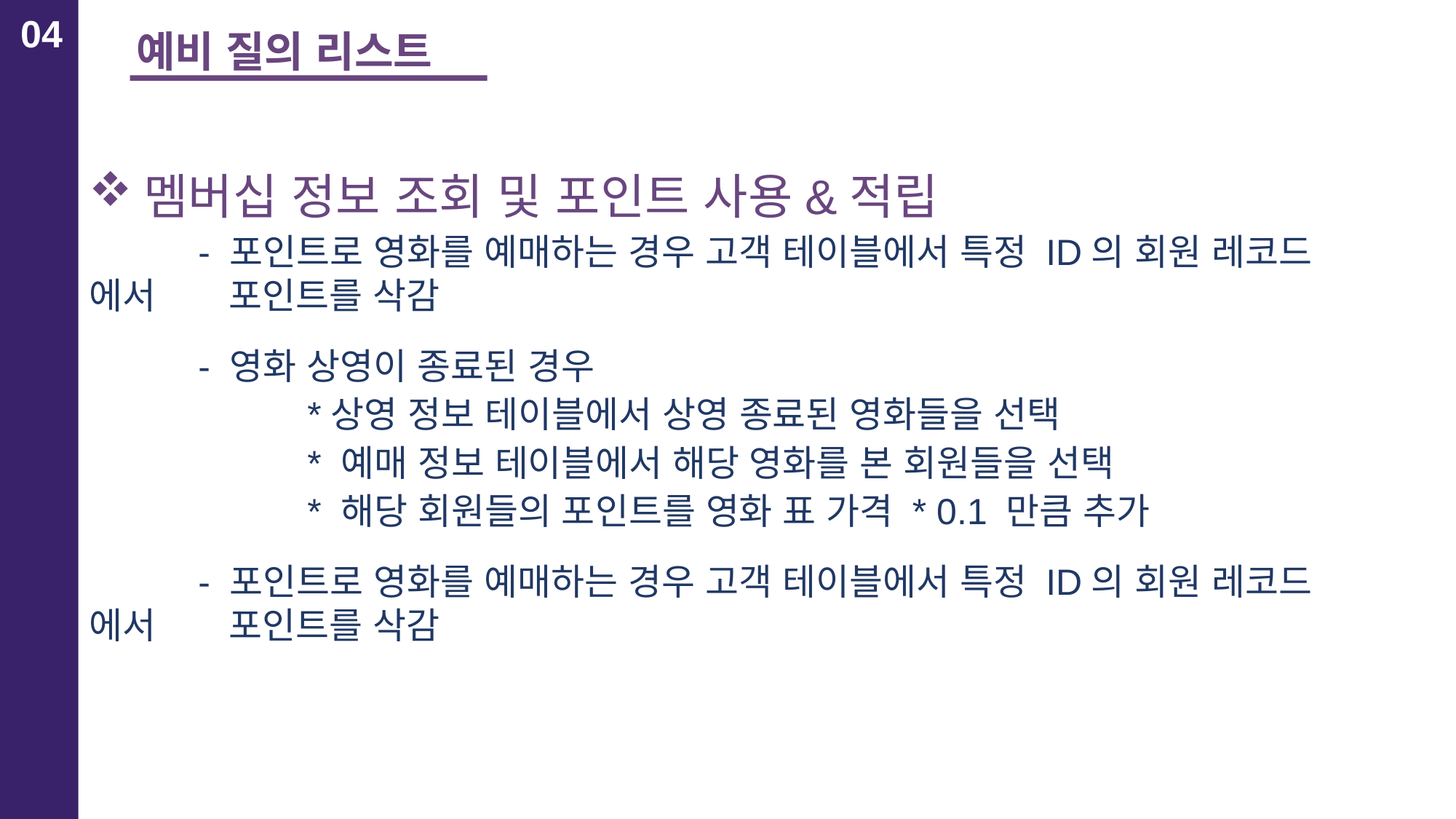

04
예비 질의 리스트

멤버십 정보 조회 및 포인트 사용&적립
	- 포인트로 영화를 예매하는 경우 고객 테이블에서 특정 ID의 회원 레코드 에서 	   포인트를 삭감

	- 영화 상영이 종료된 경우
        	 	*상영 정보 테이블에서 상영 종료된 영화들을 선택
        		* 예매 정보 테이블에서 해당 영화를 본 회원들을 선택
        		* 해당 회원들의 포인트를 영화 표 가격 * 0.1 만큼 추가

	- 포인트로 영화를 예매하는 경우 고객 테이블에서 특정 ID의 회원 레코드 에서 	   포인트를 삭감